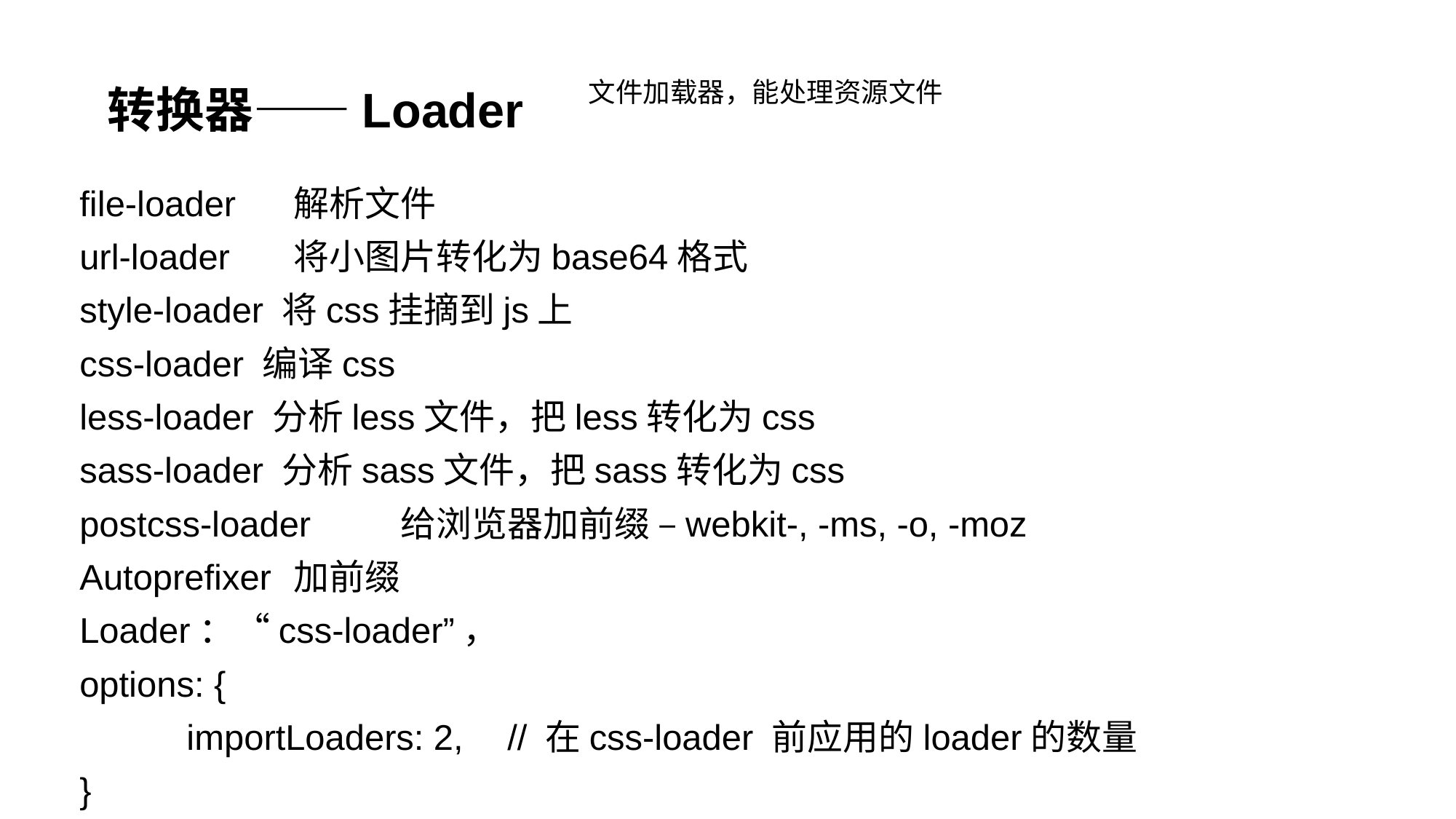

# 转换器——Loader
文件加载器，能处理资源文件

file-loader	解析文件
url-loader 	将小图片转化为base64格式
style-loader 将css挂摘到js上
css-loader 编译css
less-loader 分析less文件，把less转化为css
sass-loader 分析sass文件，把sass转化为css
postcss-loader	给浏览器加前缀 –webkit-, -ms, -o, -moz
Autoprefixer		加前缀
Loader：“css-loader”，
options: {
	importLoaders: 2,	// 在css-loader 前应用的loader的数量
}